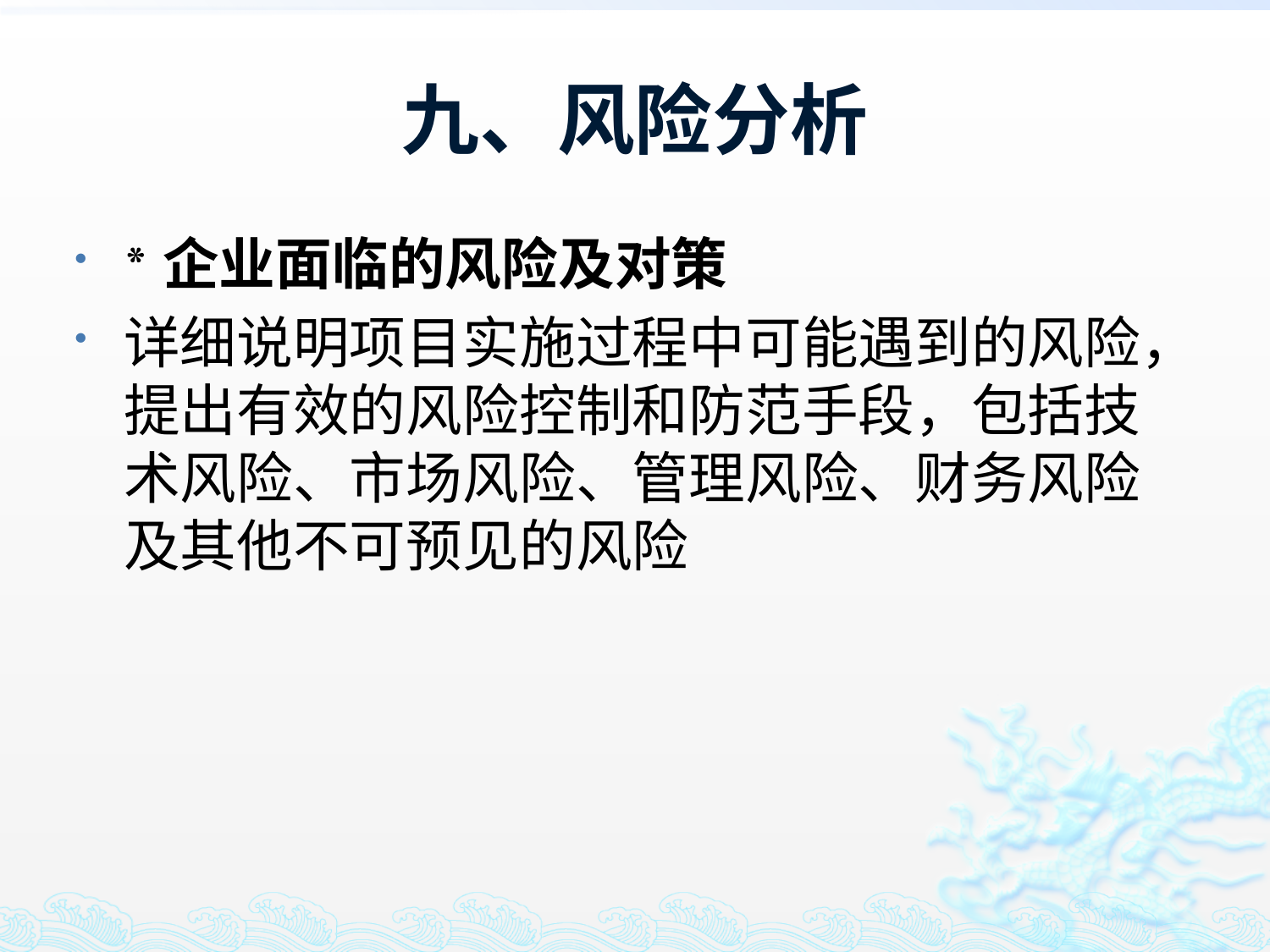

# 九、风险分析
*企业面临的风险及对策
详细说明项目实施过程中可能遇到的风险，提出有效的风险控制和防范手段，包括技术风险、市场风险、管理风险、财务风险及其他不可预见的风险